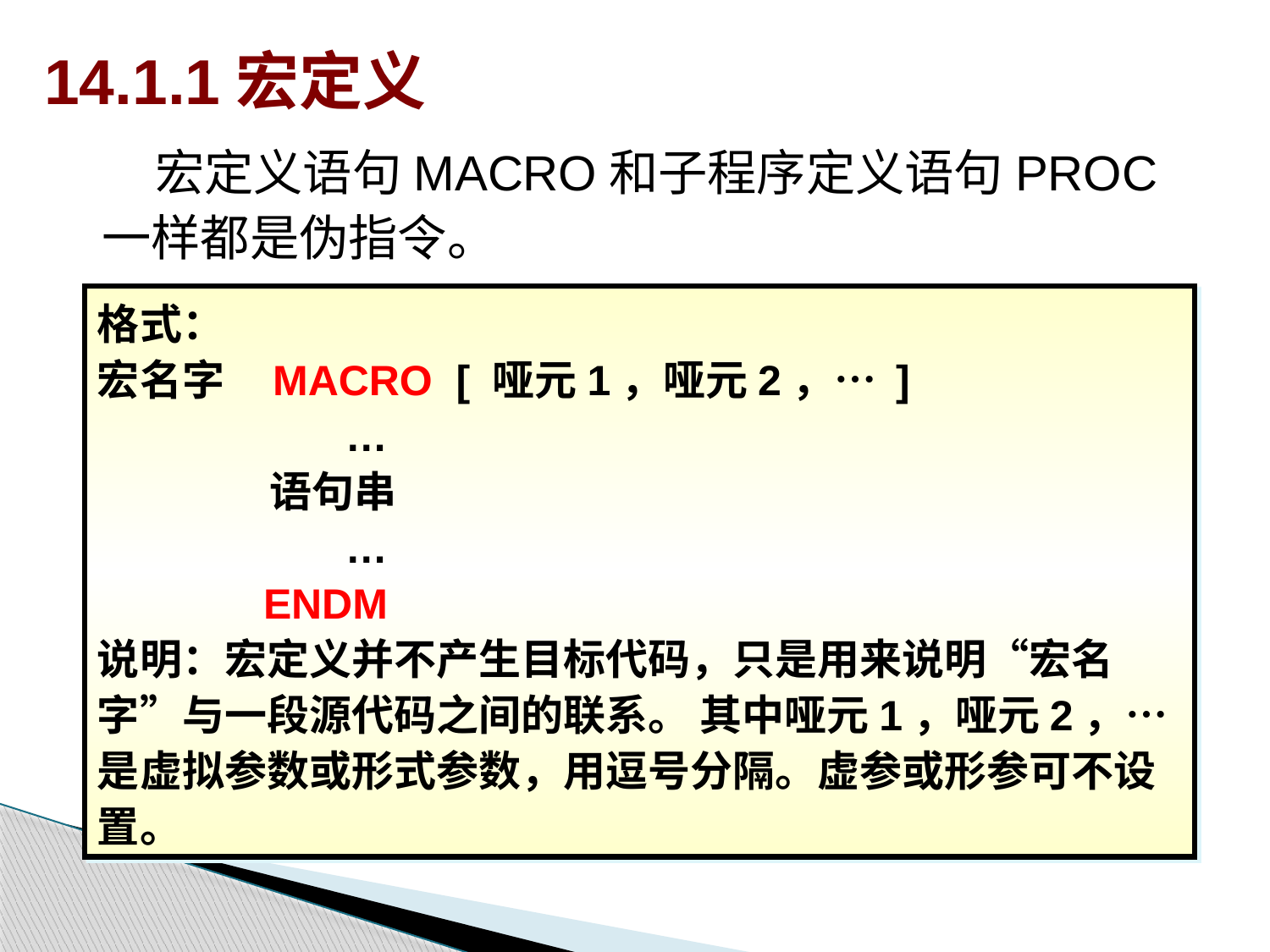

# 14.1.1宏定义
       宏定义语句MACRO和子程序定义语句PROC一样都是伪指令。
格式：
宏名字    MACRO  [ 哑元1，哑元2，… ]
                     …
                 语句串
                     …
              ENDM
说明：宏定义并不产生目标代码，只是用来说明“宏名字”与一段源代码之间的联系。 其中哑元1，哑元2，… 是虚拟参数或形式参数，用逗号分隔。虚参或形参可不设置。